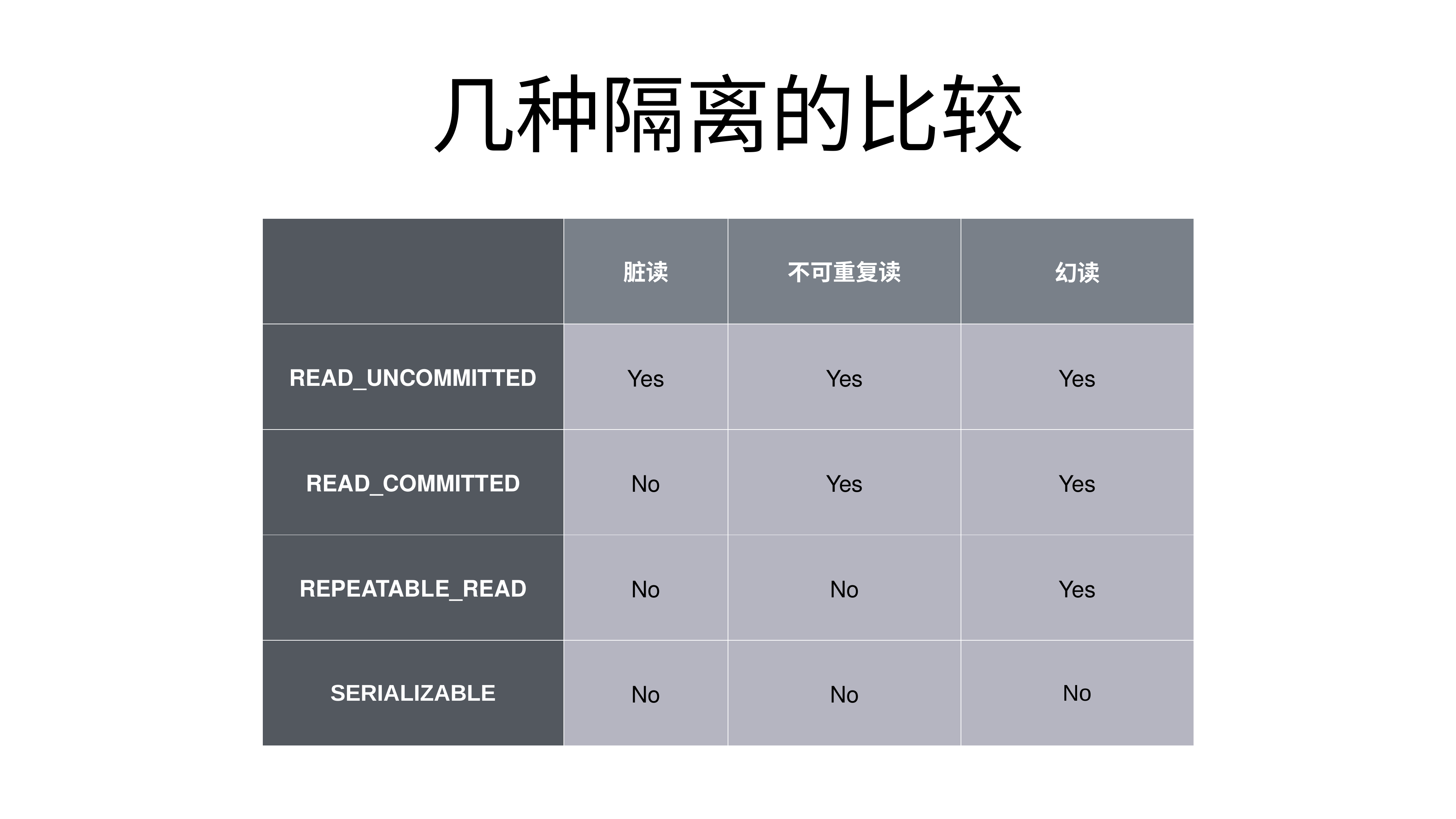

# 几种隔离的比较
|  | 脏读 | 不可重复读 | 幻读 |
| --- | --- | --- | --- |
| READ\_UNCOMMITTED | Yes | Yes | Yes |
| READ\_COMMITTED | No | Yes | Yes |
| REPEATABLE\_READ | No | No | Yes |
| SERIALIZABLE | No | No | No |